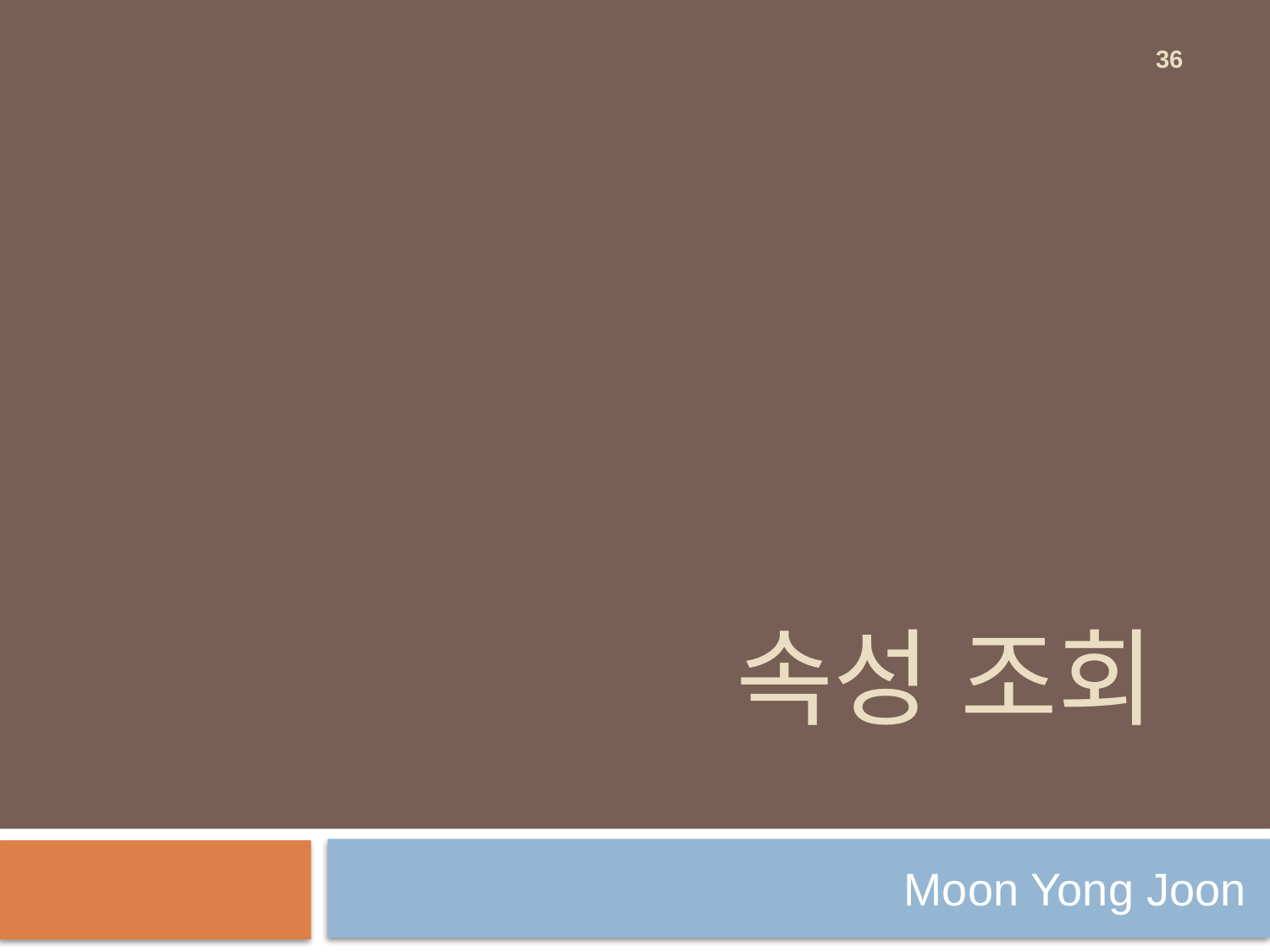

36
# 속성 조회
Moon Yong Joon